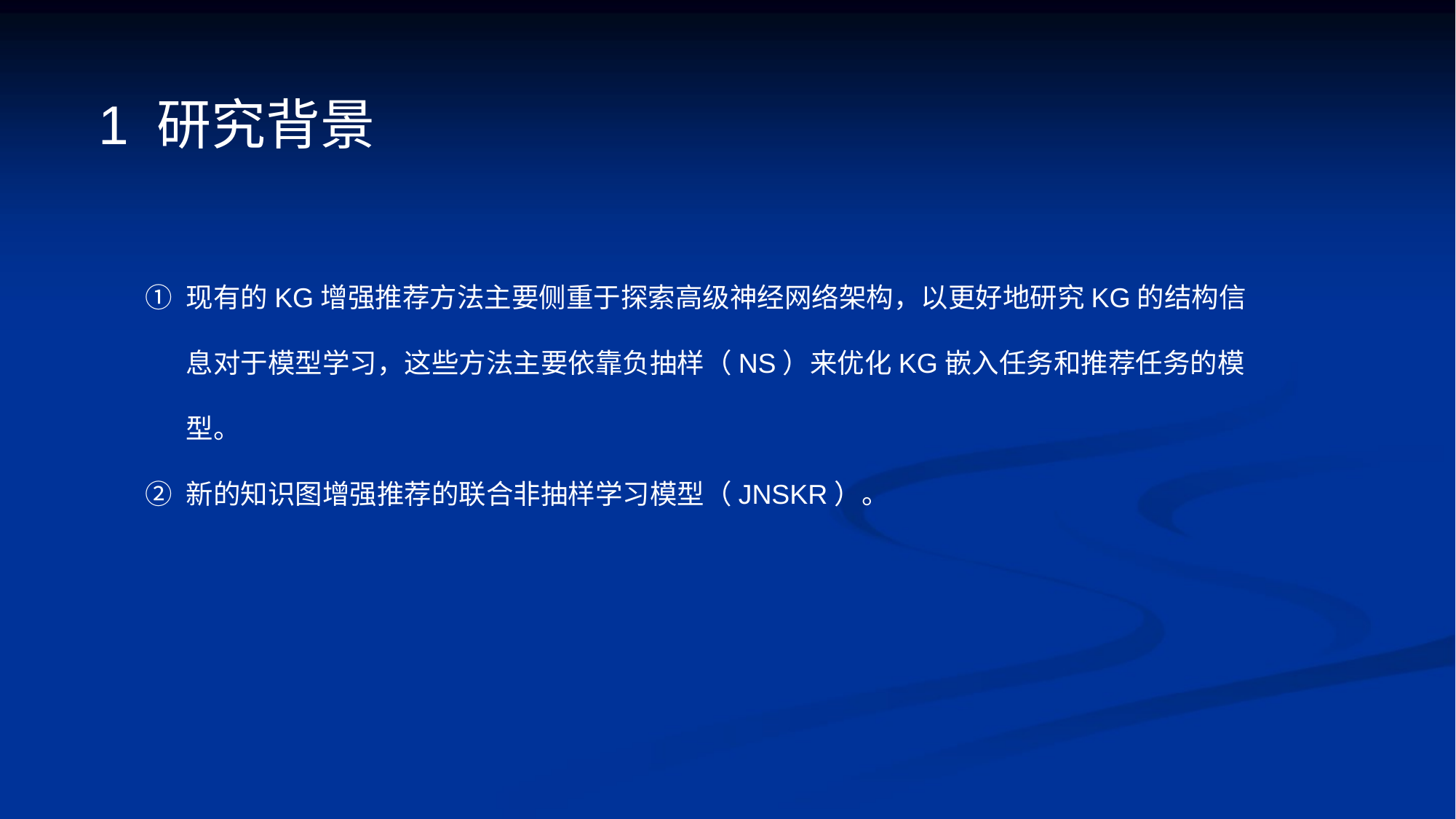

1 研究背景

现有的KG增强推荐方法主要侧重于探索高级神经网络架构，以更好地研究KG的结构信息对于模型学习，这些方法主要依靠负抽样（NS）来优化KG嵌入任务和推荐任务的模型。
新的知识图增强推荐的联合非抽样学习模型（JNSKR）。
3